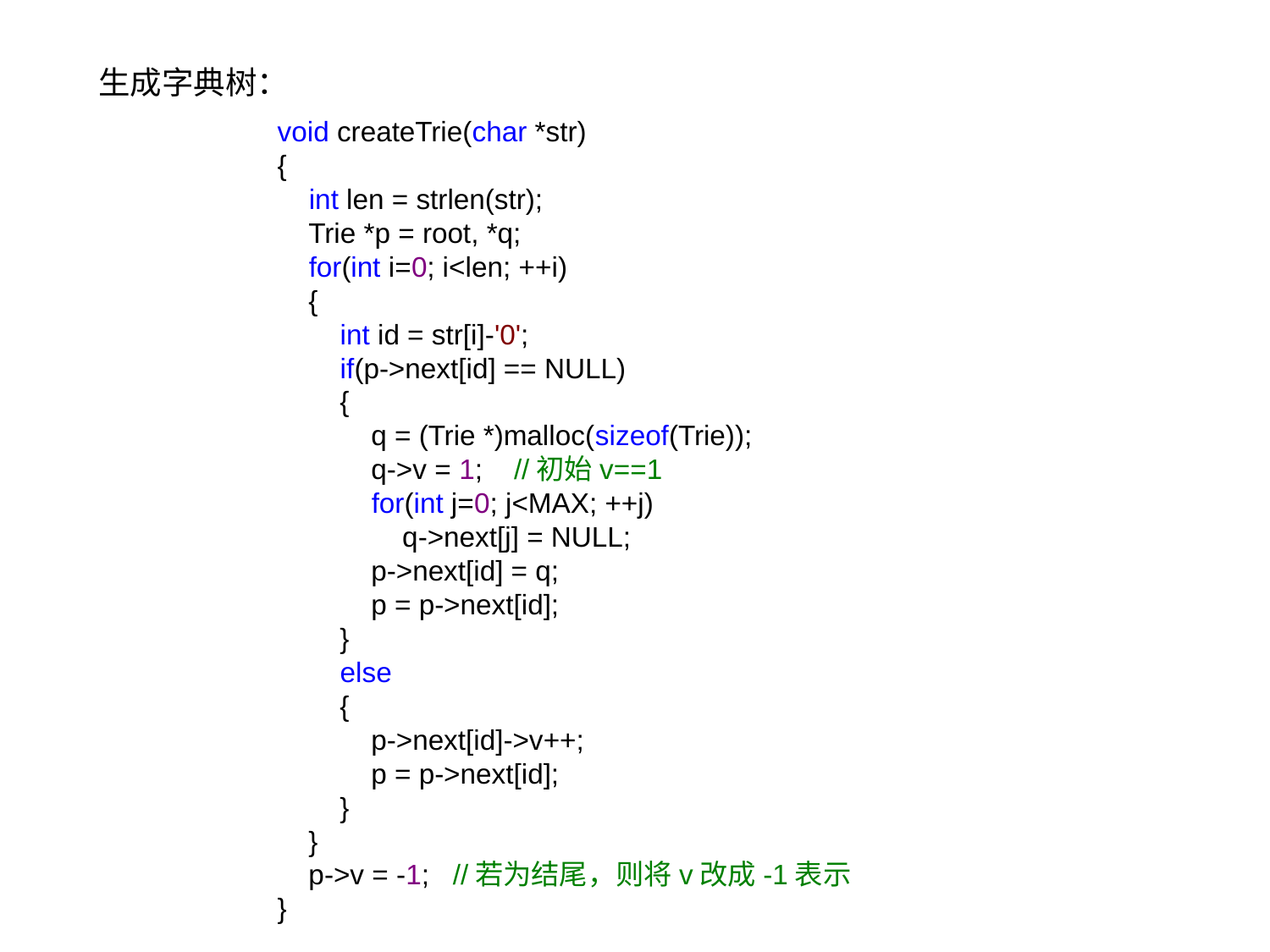

生成字典树：
void createTrie(char *str)
{
    int len = strlen(str);
    Trie *p = root, *q;
    for(int i=0; i<len; ++i)
    {
        int id = str[i]-'0';
        if(p->next[id] == NULL)
        {
            q = (Trie *)malloc(sizeof(Trie));
            q->v = 1;    //初始v==1
            for(int j=0; j<MAX; ++j)
                q->next[j] = NULL;
            p->next[id] = q;
            p = p->next[id];
        }
        else
        {
            p->next[id]->v++;
            p = p->next[id];
        }
    }
    p->v = -1;   //若为结尾，则将v改成-1表示
}